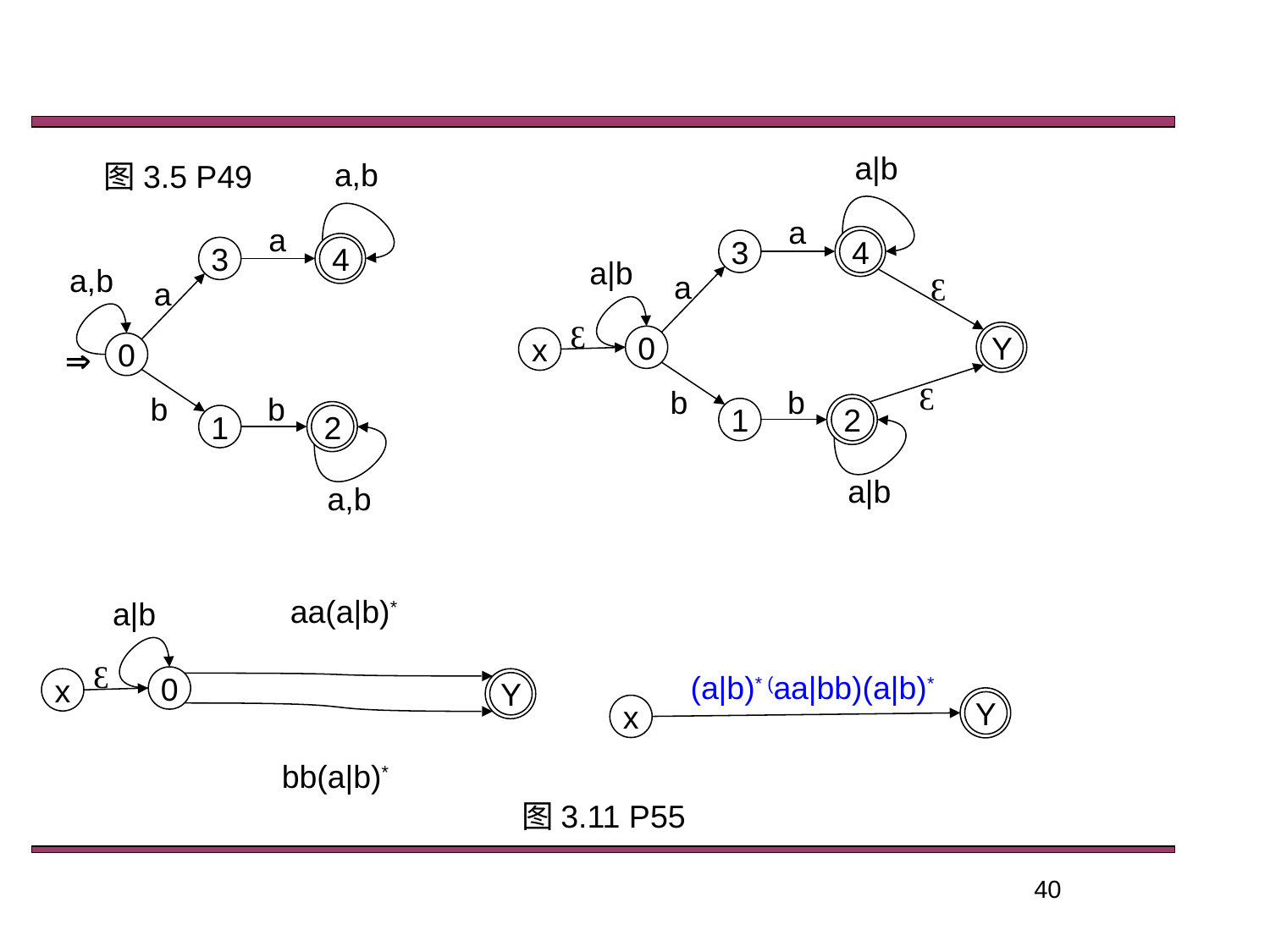

a|b
a

4
3
a|b
a
0
b
b

2
1
a|b
a,b
a

4
3
a,b
a
0
b
b

2
1
a,b
图3.5 P49
Ɛ
Ɛ

Y
x
⇒

Ɛ
aa(a|b)*
a|b
Ɛ
(a|b)* (aa|bb)(a|b)*
0
x

Y

Y
x
bb(a|b)*
图3.11 P55
40